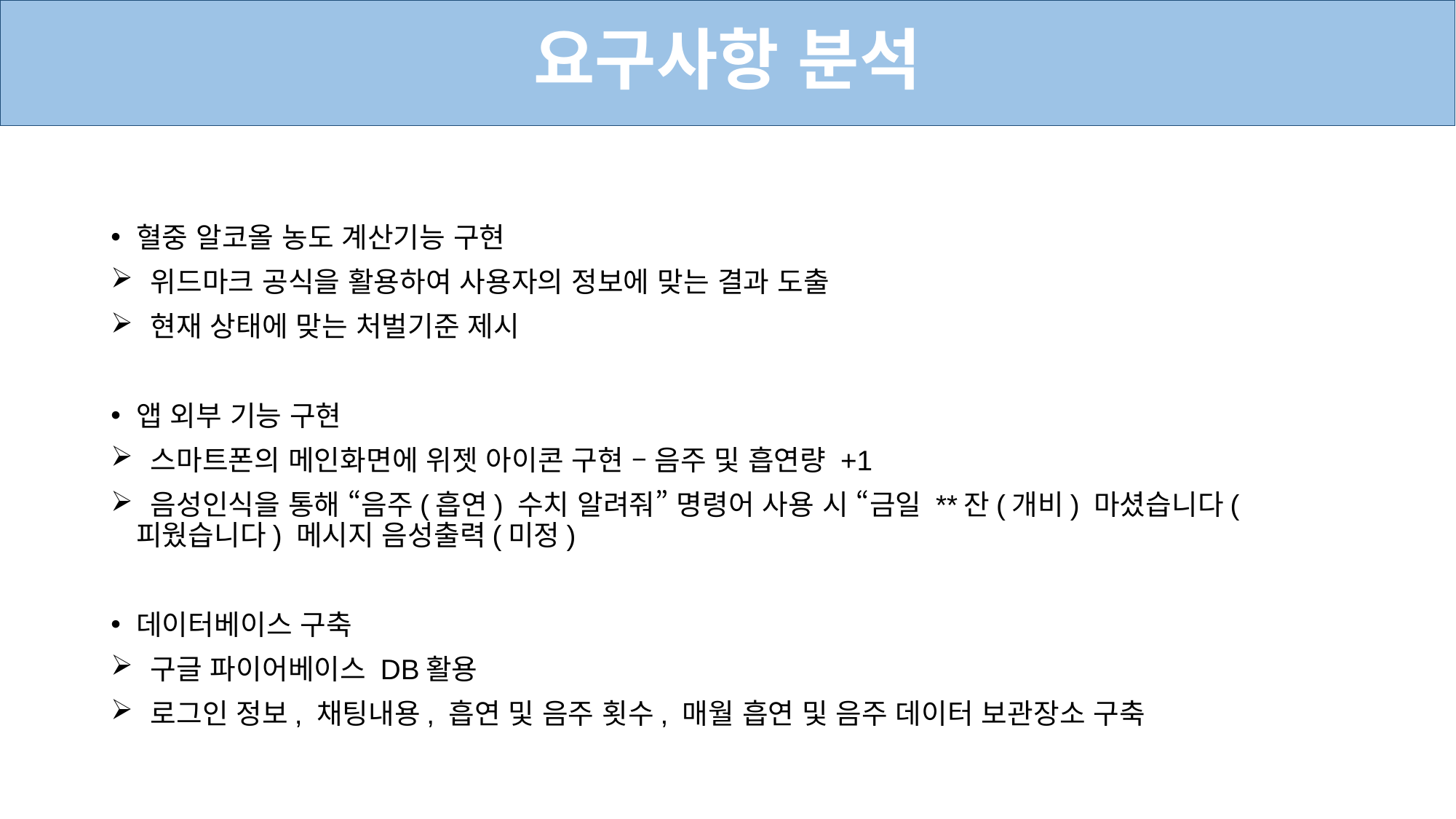

요구사항 분석
혈중 알코올 농도 계산기능 구현
 위드마크 공식을 활용하여 사용자의 정보에 맞는 결과 도출
 현재 상태에 맞는 처벌기준 제시

앱 외부 기능 구현
 스마트폰의 메인화면에 위젯 아이콘 구현 – 음주 및 흡연량 +1
 음성인식을 통해 “음주(흡연) 수치 알려줘” 명령어 사용 시 “금일 **잔(개비) 마셨습니다(피웠습니다) 메시지 음성출력(미정)

데이터베이스 구축
 구글 파이어베이스 DB활용
 로그인 정보, 채팅내용, 흡연 및 음주 횟수, 매월 흡연 및 음주 데이터 보관장소 구축